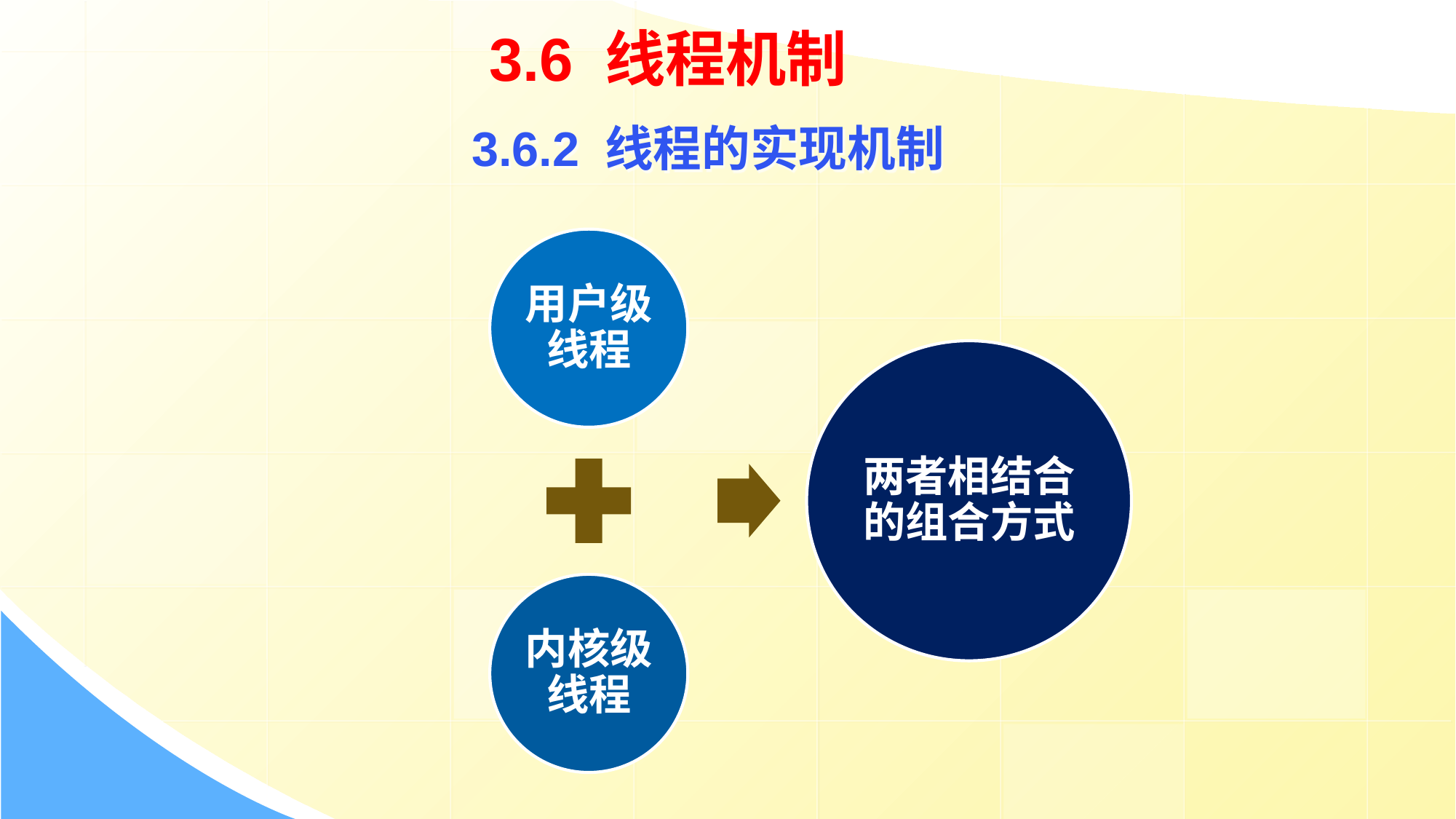

3.6 线程机制
3.6.2 线程的实现机制
用户级线程
两者相结合的组合方式

内核级线程